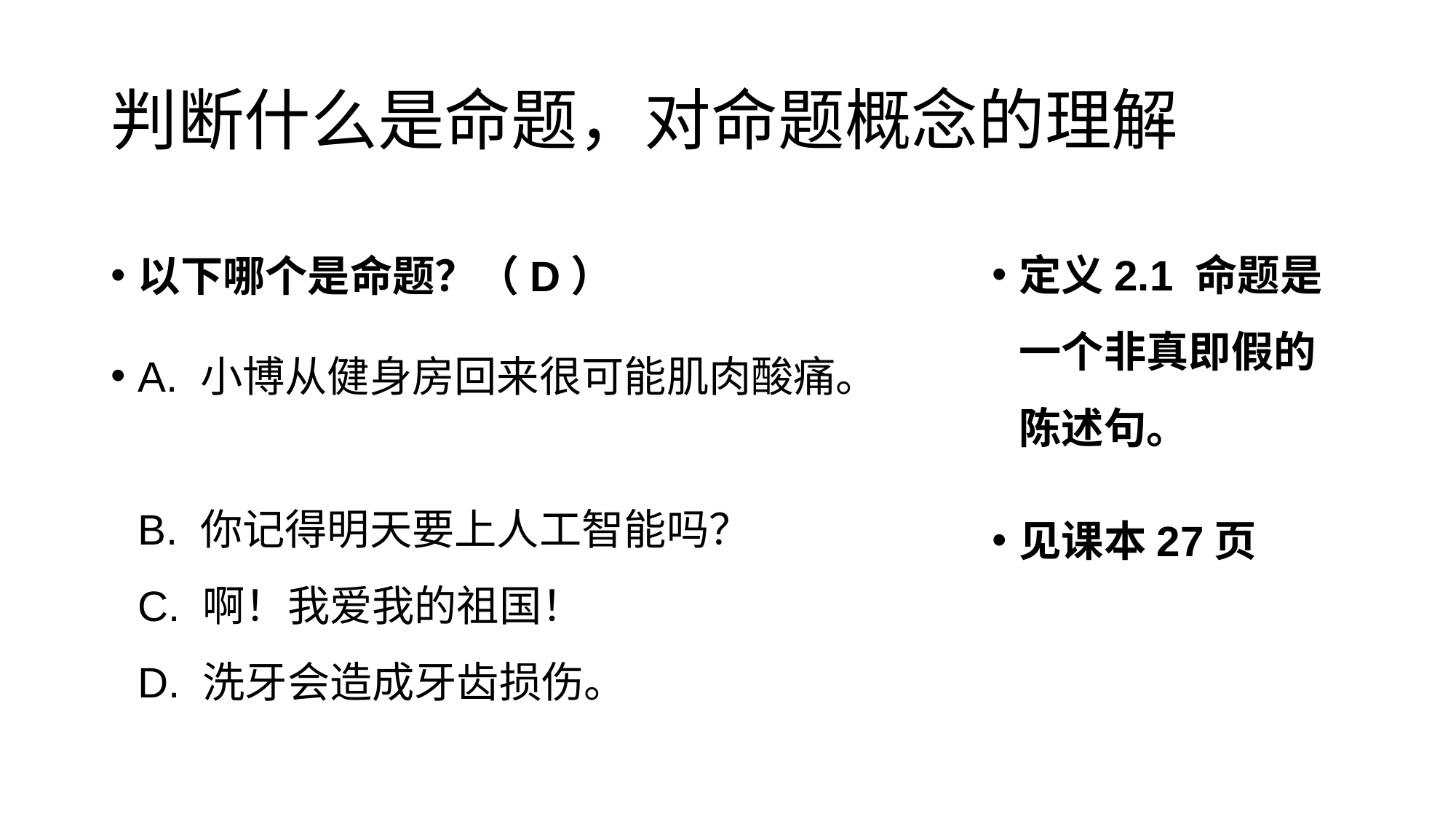

# 判断什么是命题，对命题概念的理解
以下哪个是命题？（D）
A. 小博从健身房回来很可能肌肉酸痛。
B. 你记得明天要上人工智能吗？
C. 啊！我爱我的祖国！
D. 洗牙会造成牙齿损伤。

定义2.1 命题是一个非真即假的陈述句。
见课本27页